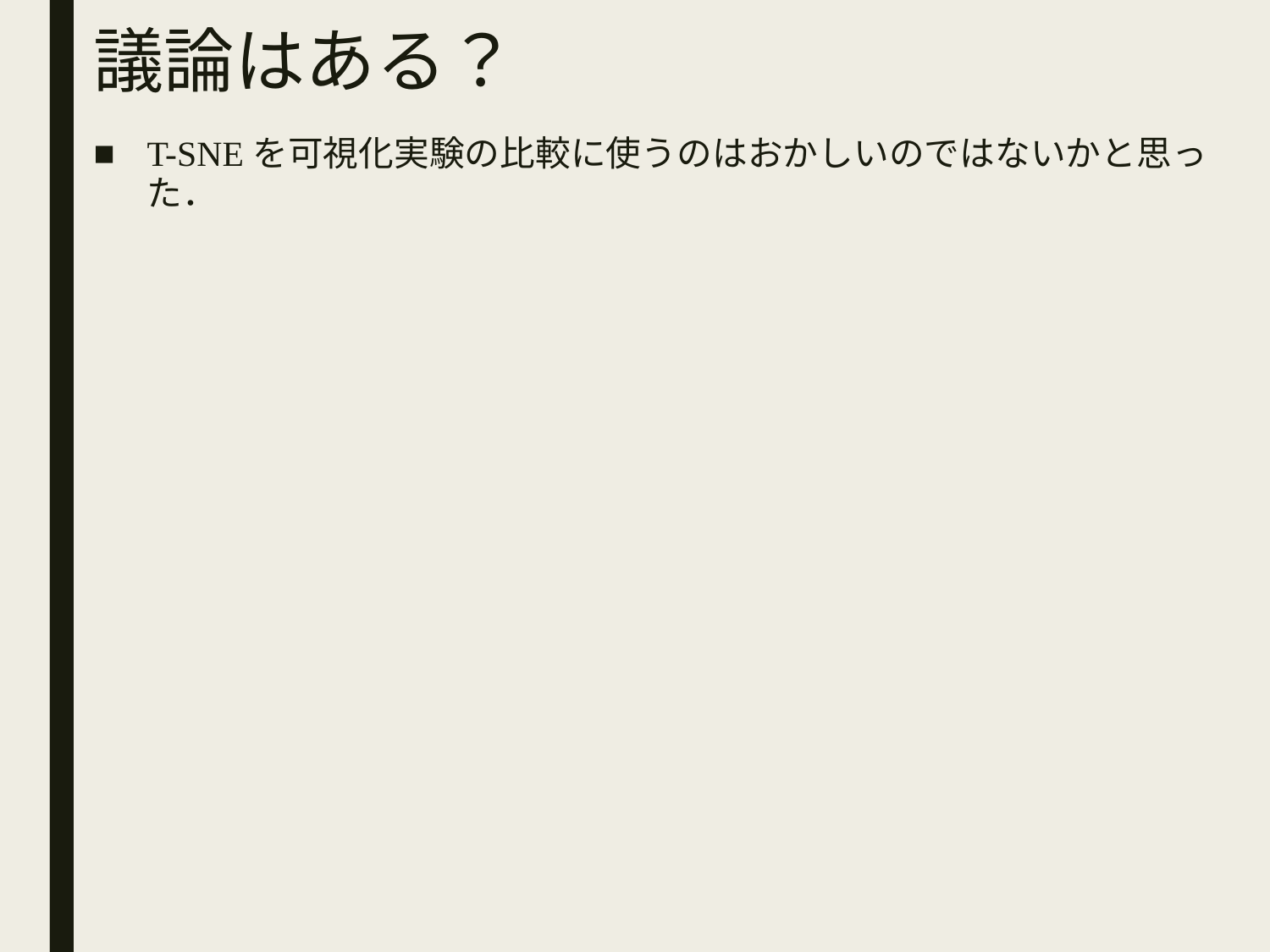

# 議論はある？
T-SNEを可視化実験の比較に使うのはおかしいのではないかと思った．